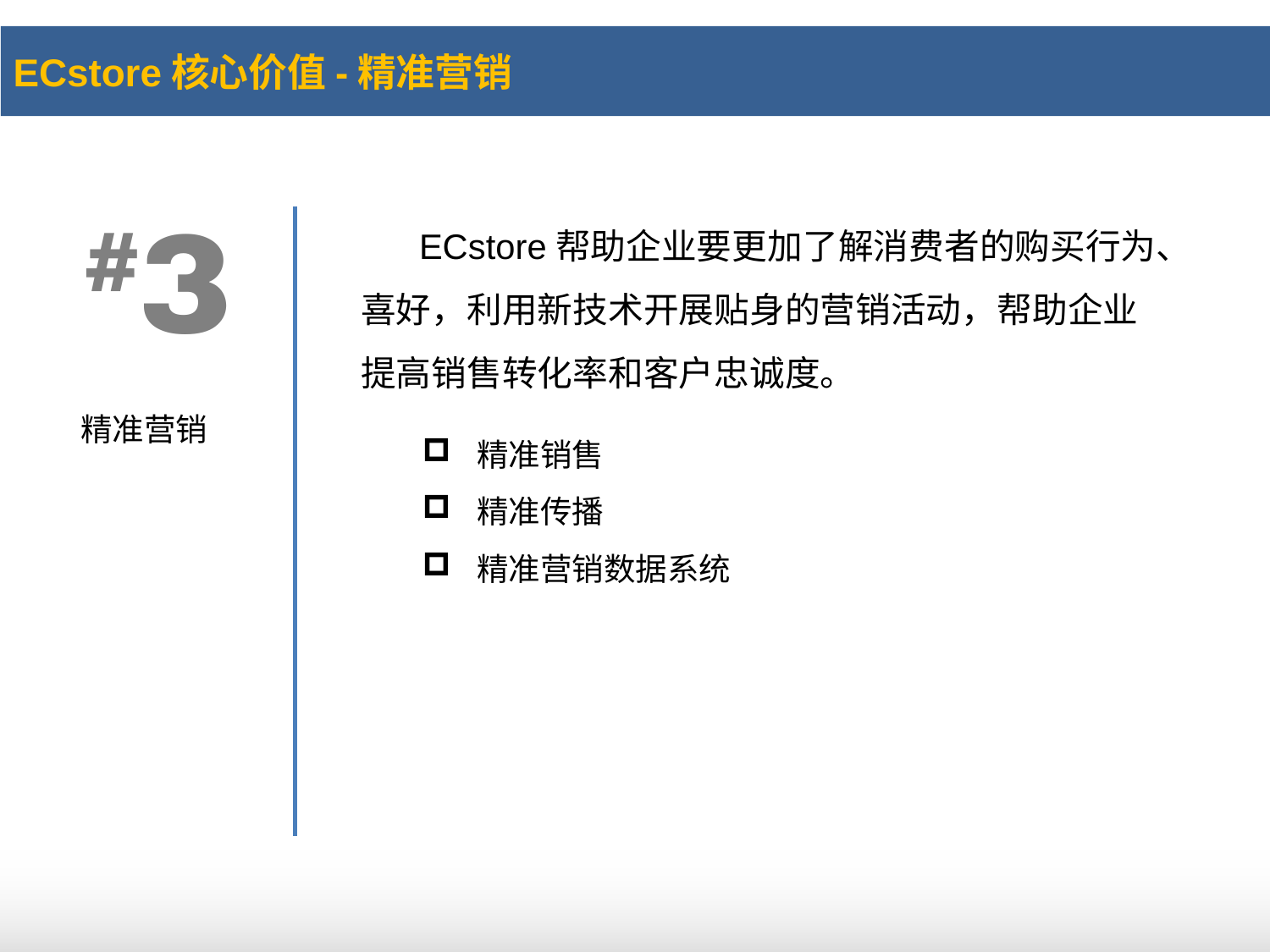

ECstore核心价值-精准营销
#3
      ECstore帮助企业要更加了解消费者的购买行为、喜好，利用新技术开展贴身的营销活动，帮助企业提高销售转化率和客户忠诚度。
精准营销
 精准销售
 精准传播
 精准营销数据系统